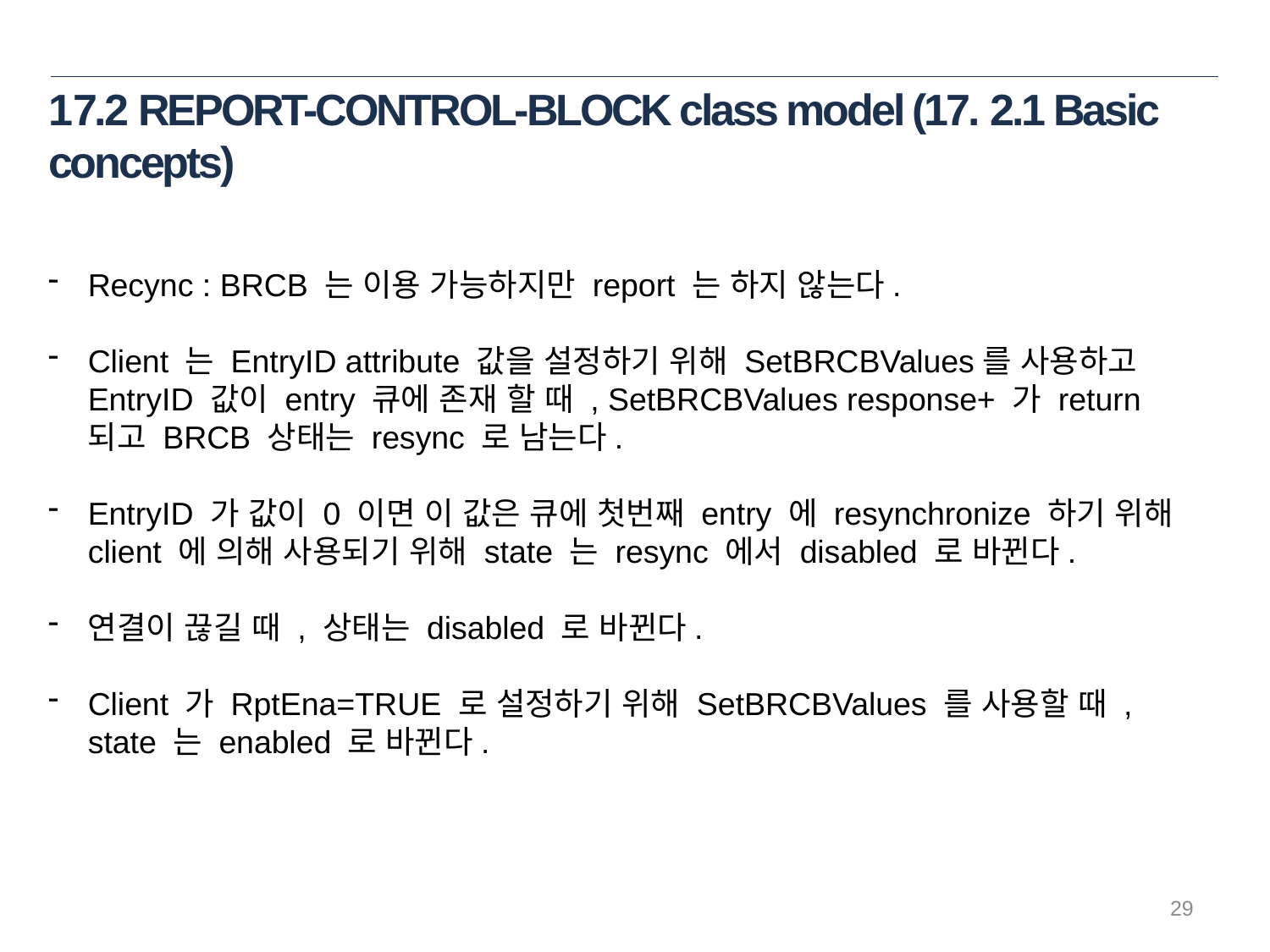

17.2 REPORT-CONTROL-BLOCK class model (17. 2.1 Basic concepts)
Recync : BRCB 는 이용 가능하지만 report 는 하지 않는다.

Client 는 EntryID attribute 값을 설정하기 위해 SetBRCBValues를 사용하고 EntryID 값이 entry 큐에 존재 할 때 , SetBRCBValues response+ 가 return 되고 BRCB 상태는 resync 로 남는다.

EntryID 가 값이 0 이면 이 값은 큐에 첫번째 entry 에 resynchronize 하기 위해 client 에 의해 사용되기 위해 state 는 resync 에서 disabled 로 바뀐다.

연결이 끊길 때 , 상태는 disabled 로 바뀐다.

Client 가 RptEna=TRUE 로 설정하기 위해 SetBRCBValues 를 사용할 때 , state 는 enabled 로 바뀐다.
29